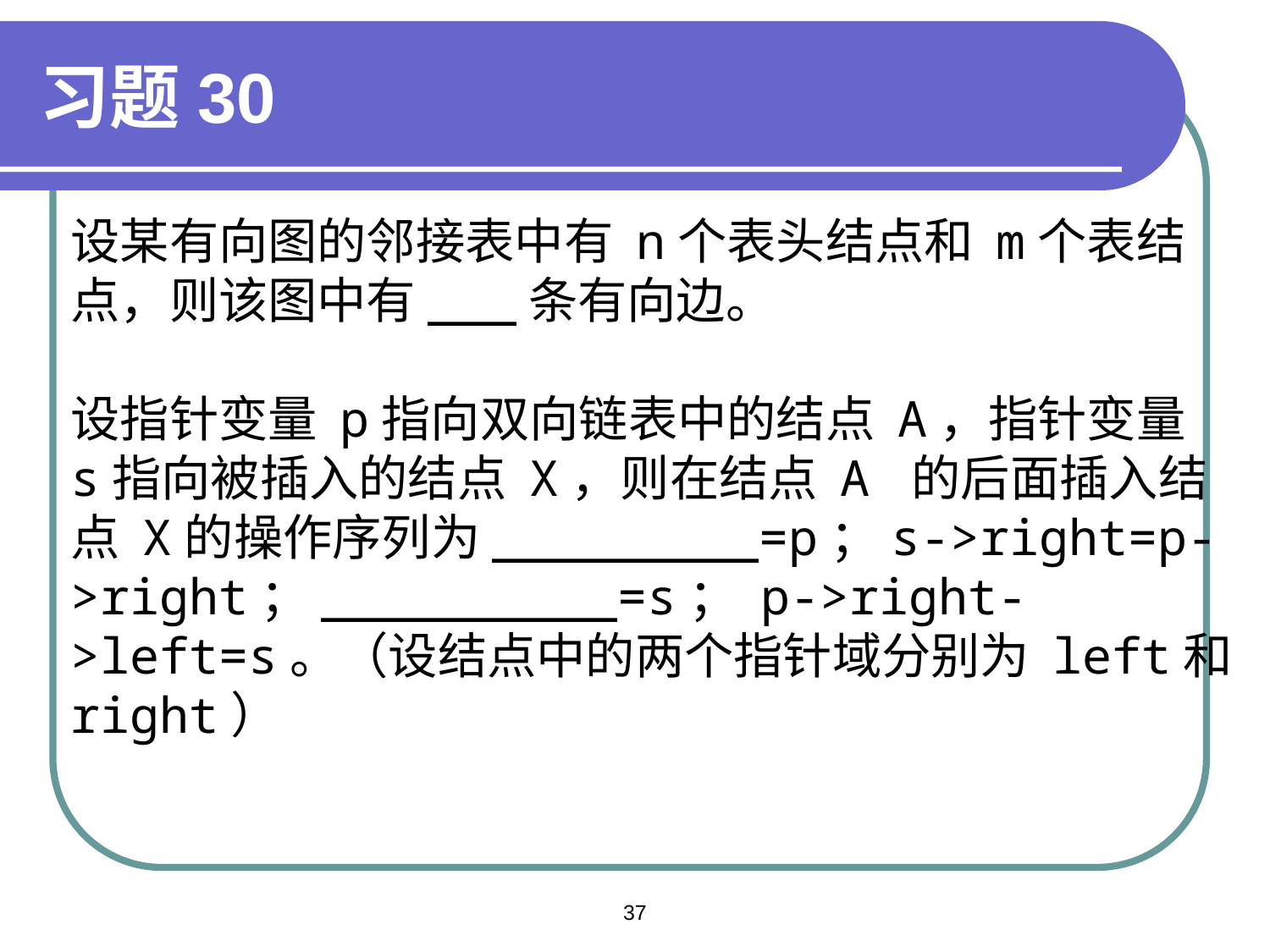

习题30
设某有向图的邻接表中有 n个表头结点和 m个表结点，则该图中有___条有向边。

设指针变量 p指向双向链表中的结点 A，指针变量 s指向被插入的结点 X，则在结点 A 的后面插入结点 X的操作序列为_________=p；s->right=p->right；__________=s； p->right->left=s。（设结点中的两个指针域分别为 left和 right）

37